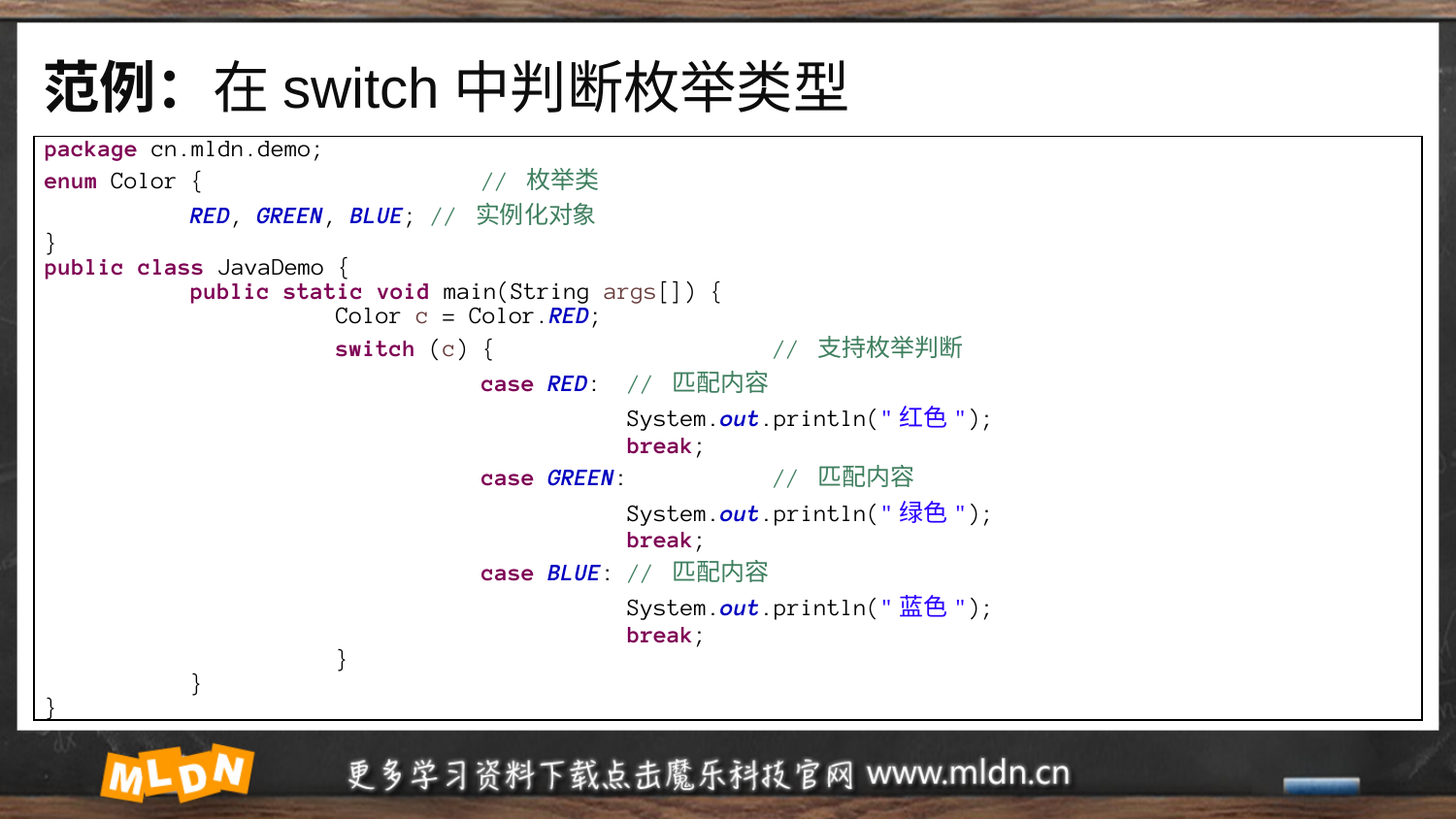

# 范例：在switch中判断枚举类型
| package cn.mldn.demo; enum Color { // 枚举类 RED, GREEN, BLUE; // 实例化对象 } public class JavaDemo { public static void main(String args[]) { Color c = Color.RED; switch (c) { // 支持枚举判断 case RED: // 匹配内容 System.out.println("红色"); break; case GREEN: // 匹配内容 System.out.println("绿色"); break; case BLUE: // 匹配内容 System.out.println("蓝色"); break; } } } |
| --- |